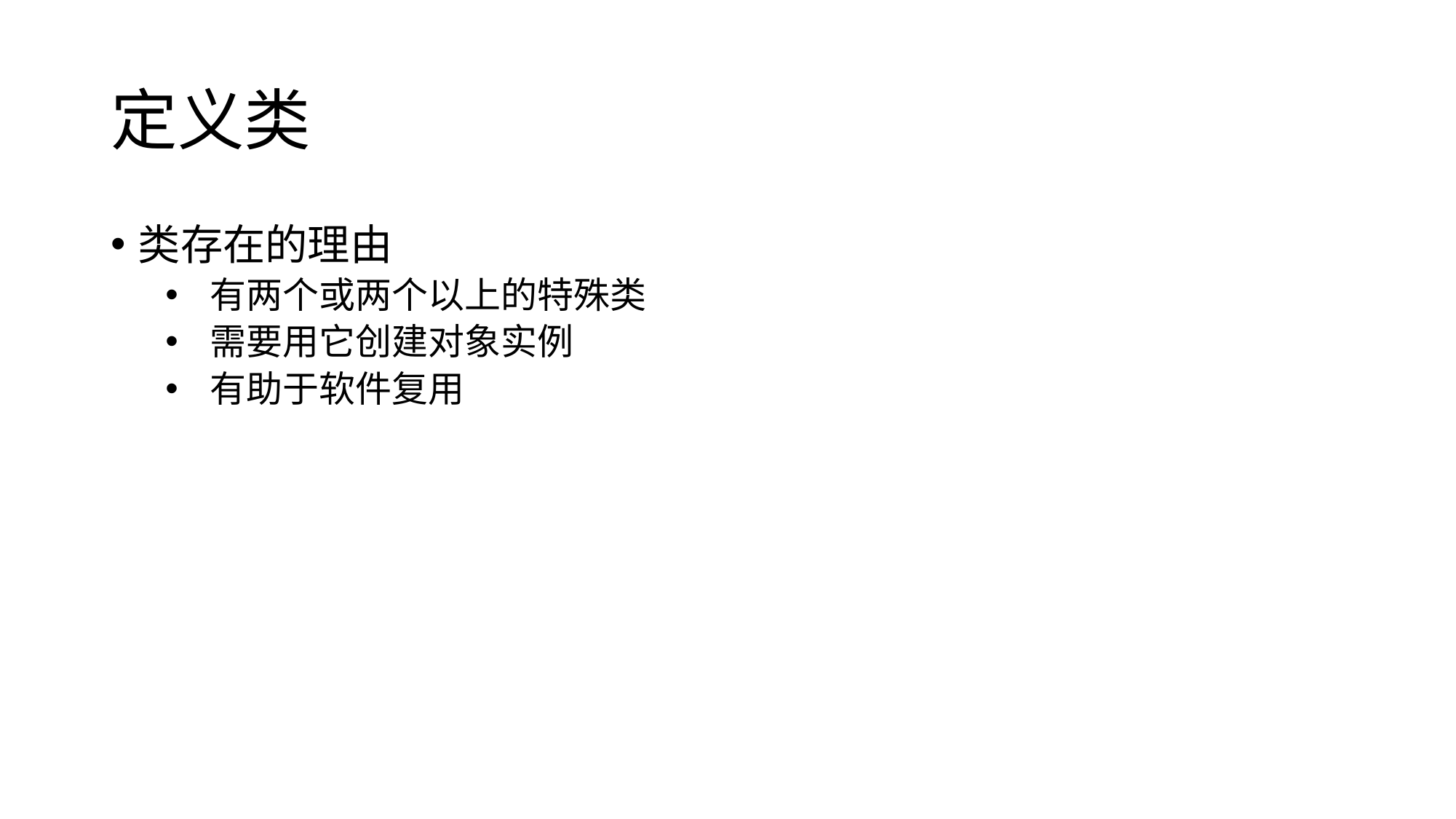

# 定义类
类存在的理由
 有两个或两个以上的特殊类
 需要用它创建对象实例
 有助于软件复用